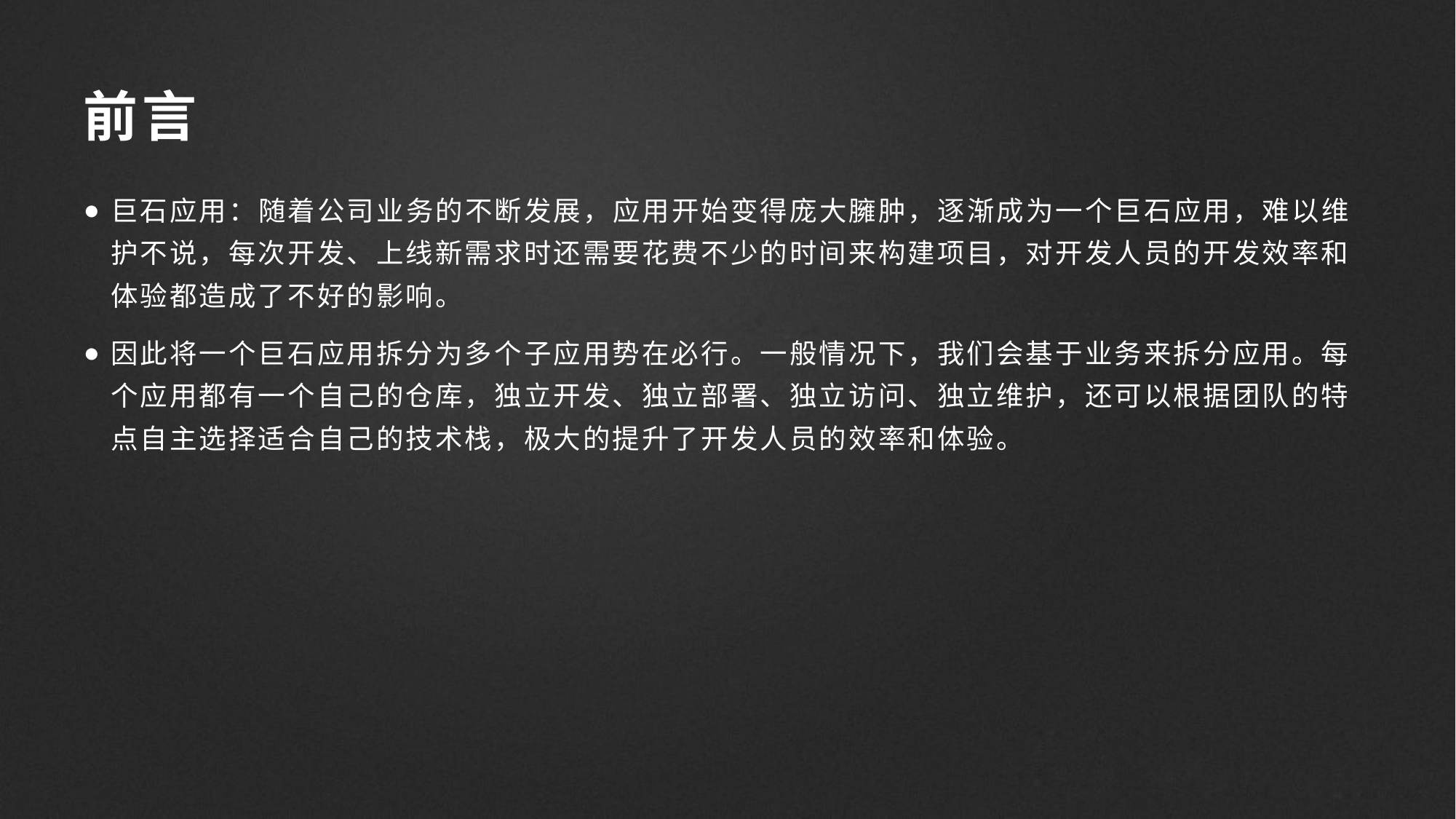

# 前言
巨石应用：随着公司业务的不断发展，应用开始变得庞大臃肿，逐渐成为一个巨石应用，难以维护不说，每次开发、上线新需求时还需要花费不少的时间来构建项目，对开发人员的开发效率和体验都造成了不好的影响。
因此将一个巨石应用拆分为多个子应用势在必行。一般情况下，我们会基于业务来拆分应用。每个应用都有一个自己的仓库，独立开发、独立部署、独立访问、独立维护，还可以根据团队的特点自主选择适合自己的技术栈，极大的提升了开发人员的效率和体验。